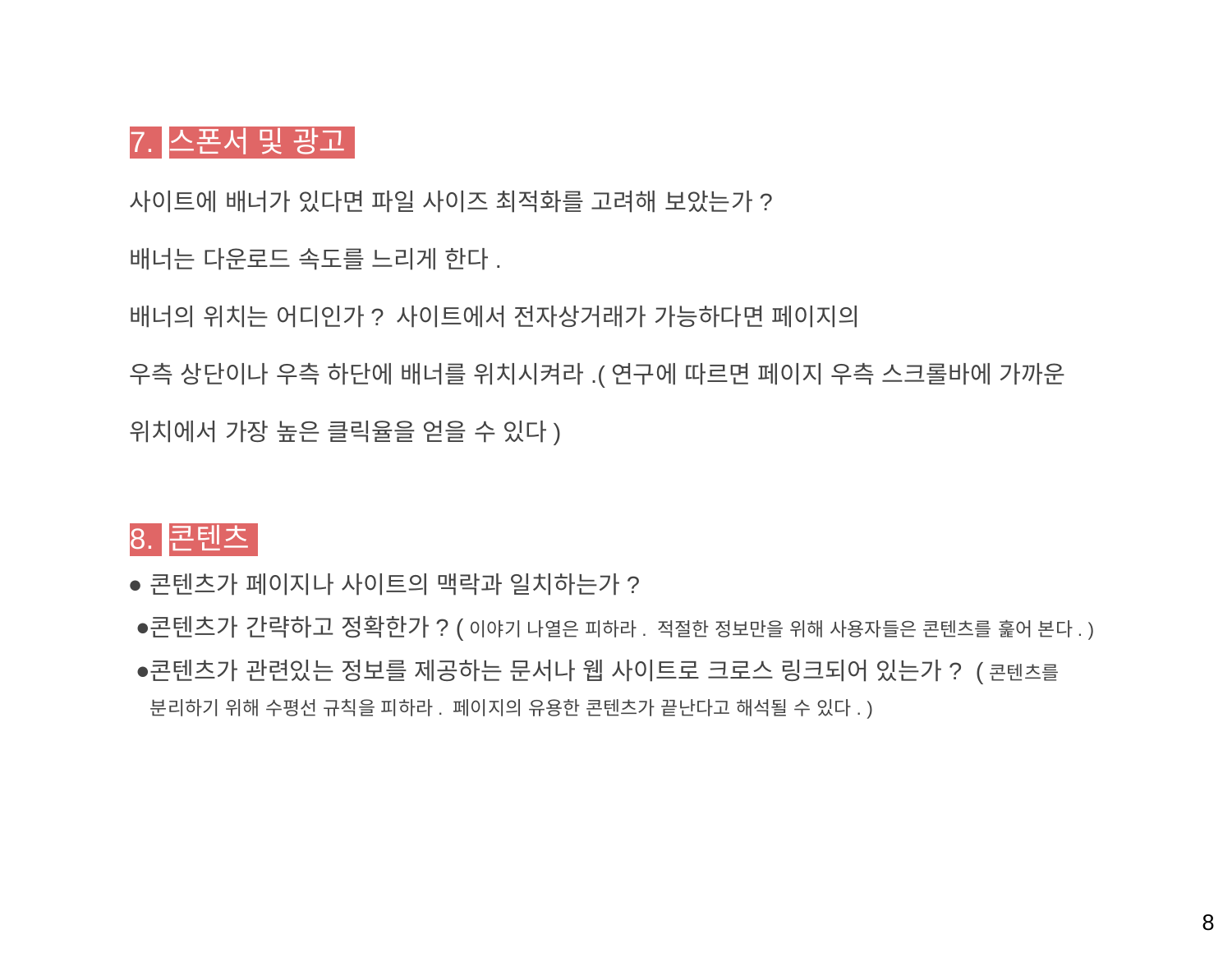

7. 스폰서 및 광고
사이트에 배너가 있다면 파일 사이즈 최적화를 고려해 보았는가?
배너는 다운로드 속도를 느리게 한다.
배너의 위치는 어디인가? 사이트에서 전자상거래가 가능하다면 페이지의
우측 상단이나 우측 하단에 배너를 위치시켜라.(연구에 따르면 페이지 우측 스크롤바에 가까운 위치에서 가장 높은 클릭율을 얻을 수 있다)

8. 콘텐츠
콘텐츠가 페이지나 사이트의 맥락과 일치하는가?
콘텐츠가 간략하고 정확한가? (이야기 나열은 피하라. 적절한 정보만을 위해 사용자들은 콘텐츠를 훑어 본다. )
콘텐츠가 관련있는 정보를 제공하는 문서나 웹 사이트로 크로스 링크되어 있는가?  (콘텐츠를 분리하기 위해 수평선 규칙을 피하라. 페이지의 유용한 콘텐츠가 끝난다고 해석될 수 있다. )

8